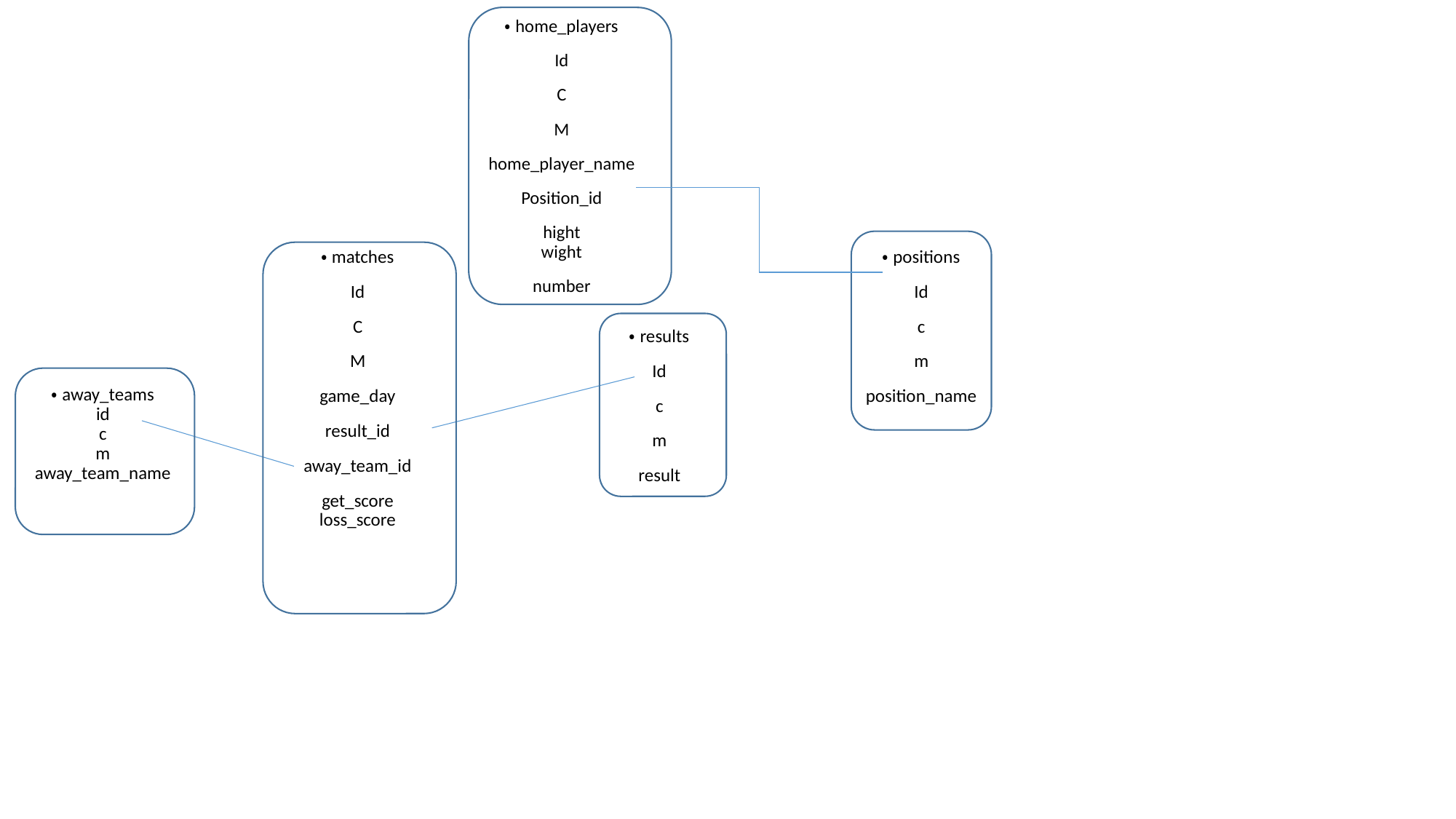

・home_players
Id
C
M
home_player_name
Position_id
hight
wight
number

・matches
Id
C
M
game_day
result_id
away_team_id
get_score
loss_score
・positions
Id
c
m
position_name

・results
Id
c
m
result

・away_teams
id
c
m
away_team_name